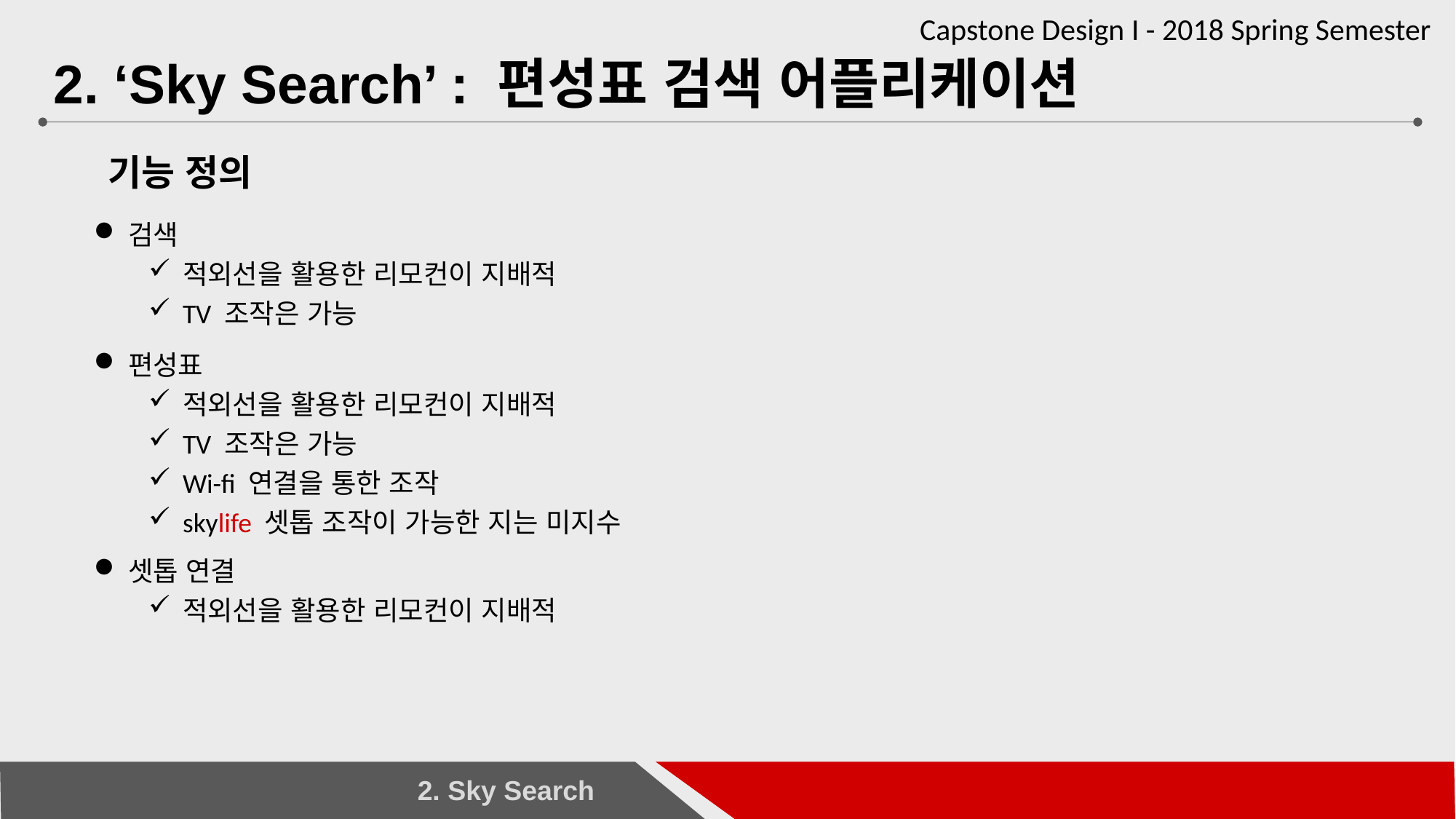

# 2. ‘Sky Search’ : 편성표 검색 어플리케이션
기능 정의
검색
적외선을 활용한 리모컨이 지배적
TV 조작은 가능
편성표
적외선을 활용한 리모컨이 지배적
TV 조작은 가능
Wi-fi 연결을 통한 조작
skylife 셋톱 조작이 가능한 지는 미지수
셋톱 연결
적외선을 활용한 리모컨이 지배적
2. Sky Search